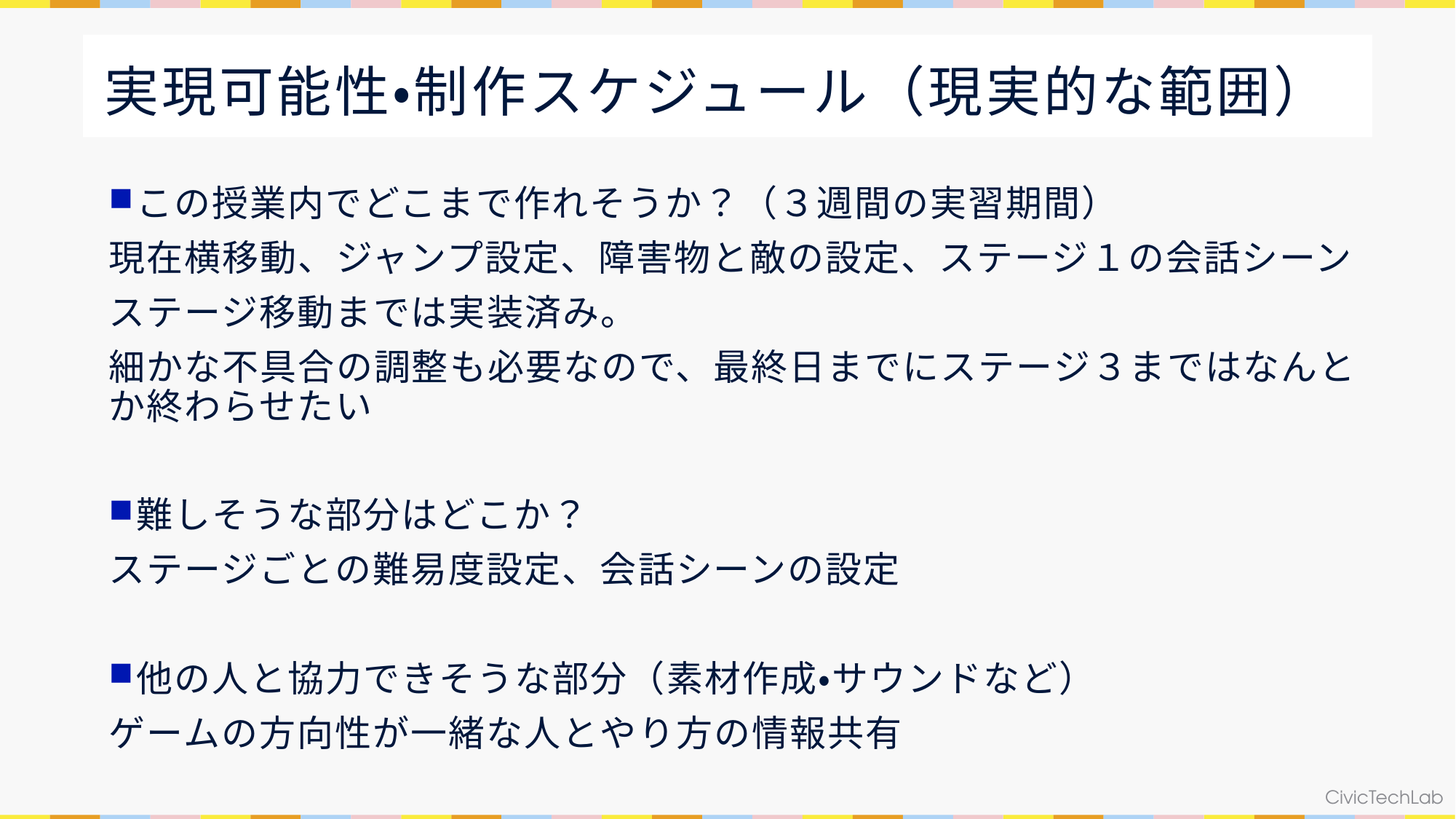

# 実現可能性・制作スケジュール（現実的な範囲）
この授業内でどこまで作れそうか？（３週間の実習期間）
現在横移動、ジャンプ設定、障害物と敵の設定、ステージ１の会話シーン
ステージ移動までは実装済み。
細かな不具合の調整も必要なので、最終日までにステージ３まではなんとか終わらせたい

難しそうな部分はどこか？
ステージごとの難易度設定、会話シーンの設定

他の人と協力できそうな部分（素材作成・サウンドなど）
ゲームの方向性が一緒な人とやり方の情報共有